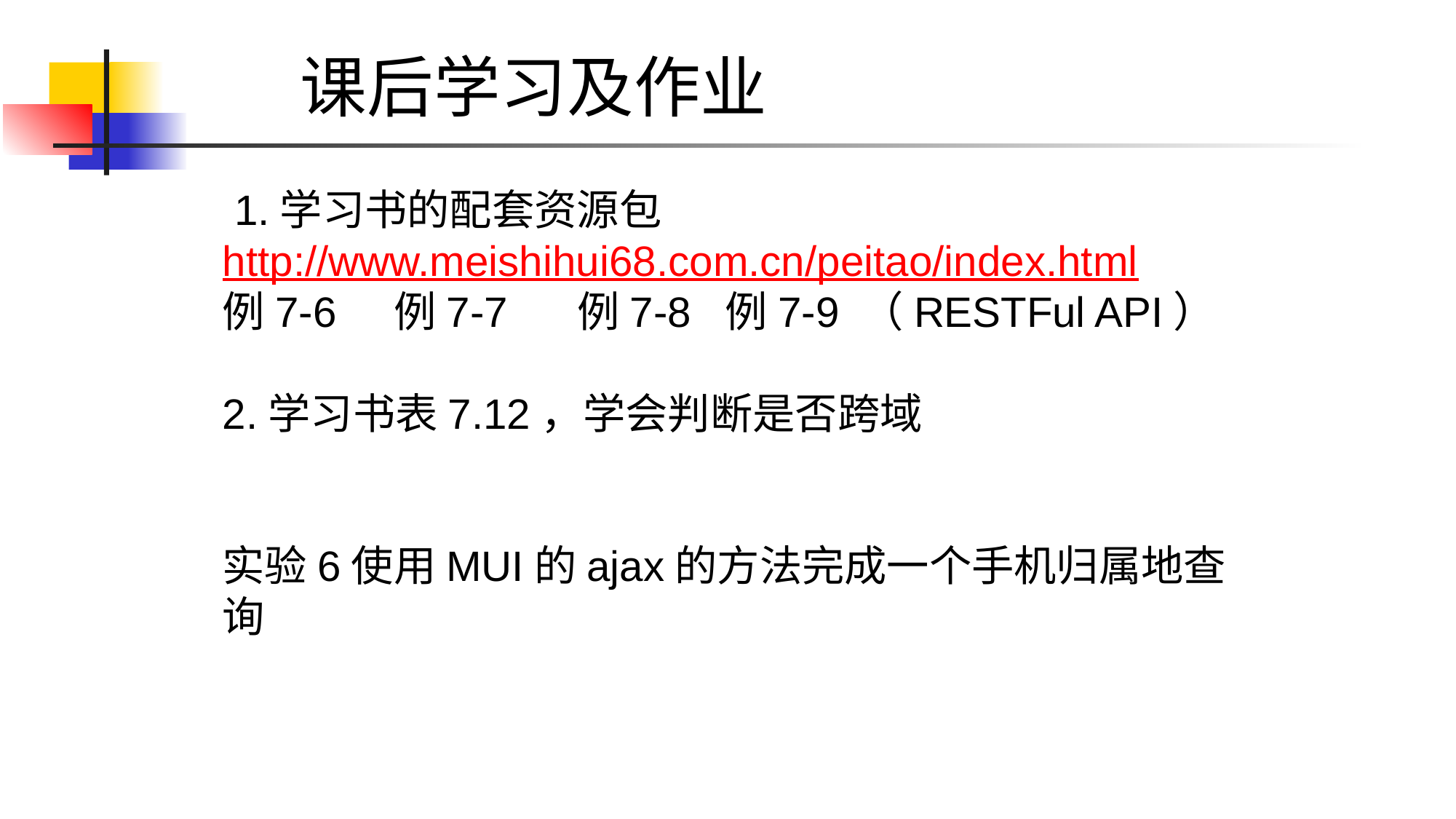

课后学习及作业
 1.学习书的配套资源包
http://www.meishihui68.com.cn/peitao/index.html
例7-6    例7-7     例7-8  例7-9 （RESTFul API）

2.学习书表7.12，学会判断是否跨域

实验6使用MUI的ajax的方法完成一个手机归属地查询